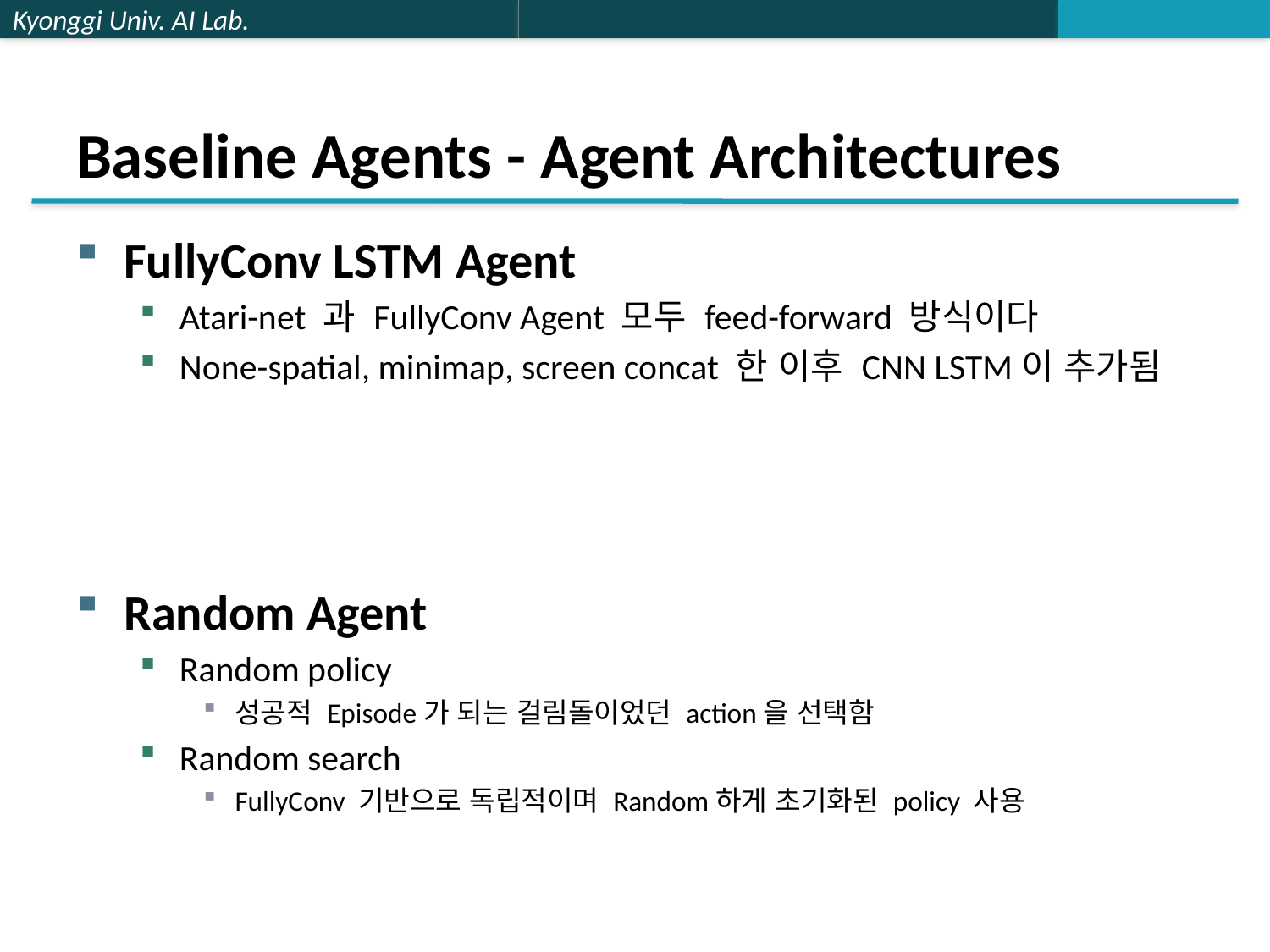

# Baseline Agents - Agent Architectures
FullyConv LSTM Agent
Atari-net 과 FullyConv Agent 모두 feed-forward 방식이다
None-spatial, minimap, screen concat 한 이후 CNN LSTM이 추가됨

Random Agent
Random policy
성공적 Episode가 되는 걸림돌이었던 action을 선택함
Random search
FullyConv 기반으로 독립적이며 Random하게 초기화된 policy 사용